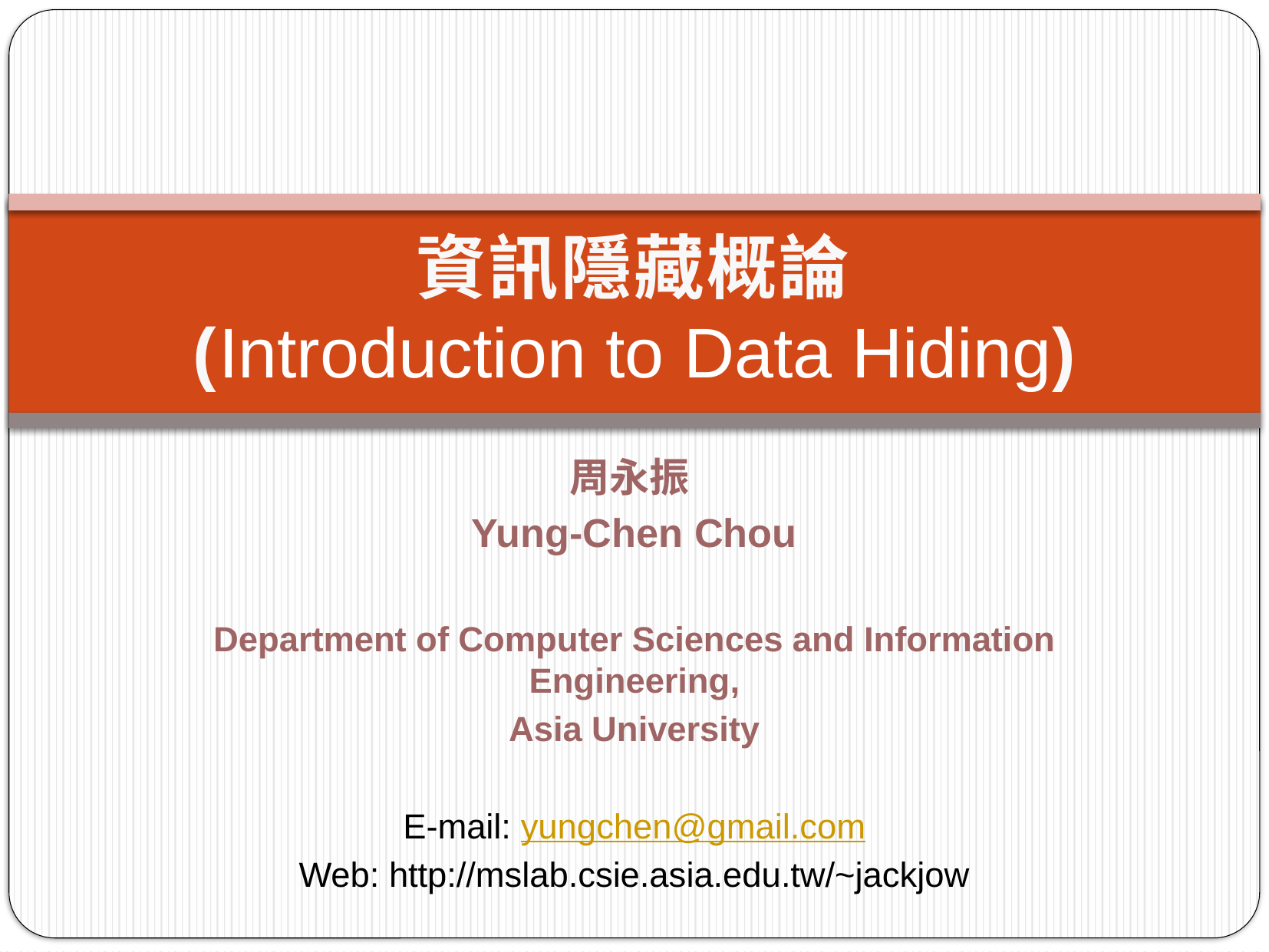

# 資訊隱藏概論 (Introduction to Data Hiding)
周永振
Yung-Chen Chou

Department of Computer Sciences and Information Engineering,
Asia University

E-mail: yungchen@gmail.com
Web: http://mslab.csie.asia.edu.tw/~jackjow